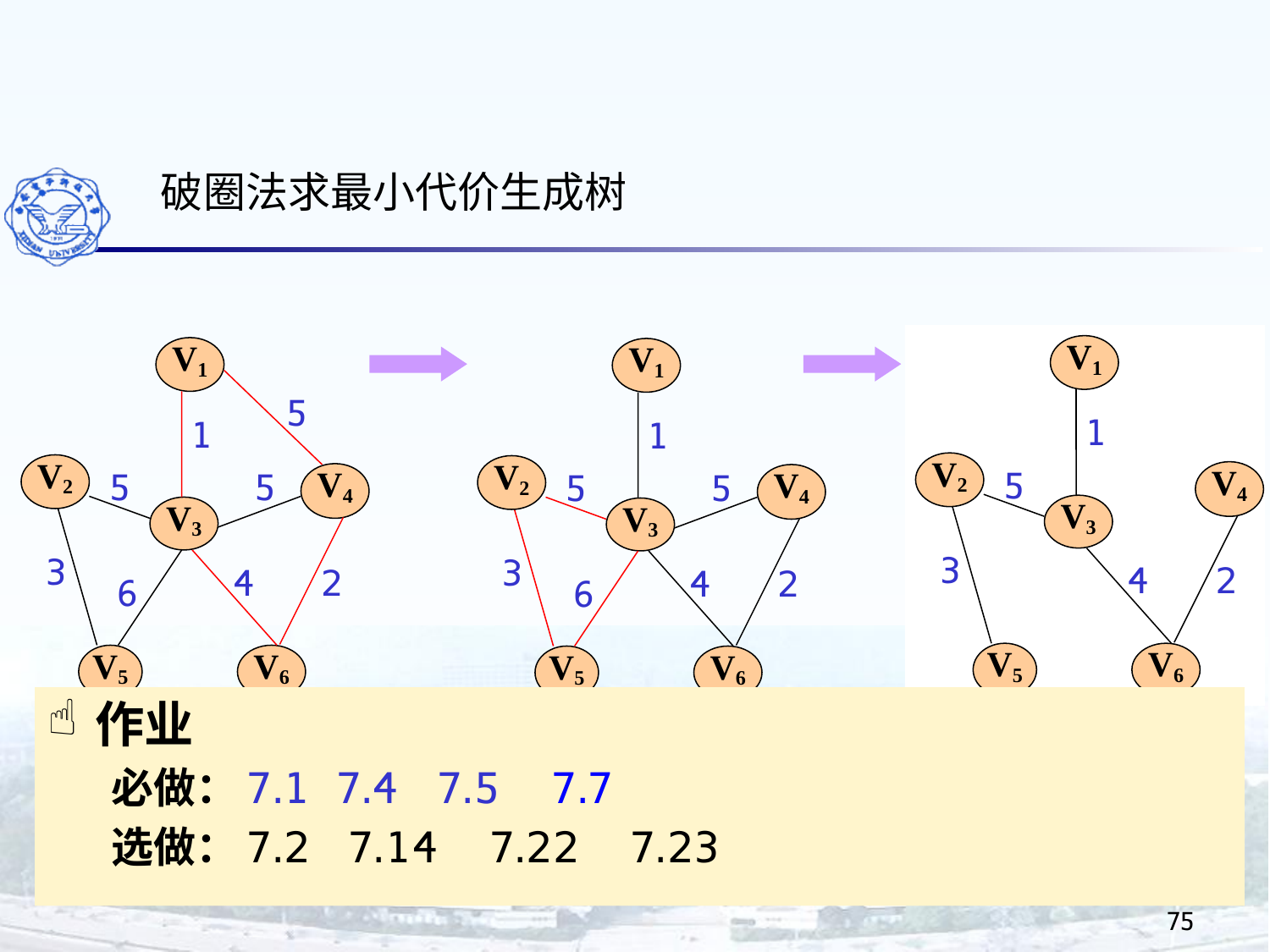

破圈法求最小代价生成树

V1

1
V2

V4

5

V3

3

4
2
V5

V6

V1

5

1
V2

V4

5
5

V3

3

4
2
6
V5

V6

V1

1
V2

V4

5
5

V3

3

4
2
6
V5

V6

V1

1
V2

V4

5
5

V3

3

4
2
V5

V6

作业
必做：7.1  7.4   7.5    7.7
选做：7.2   7.14    7.22    7.23
破圈法思路简单，但实现时比普里姆算法和克鲁斯卡尔算法复杂
75